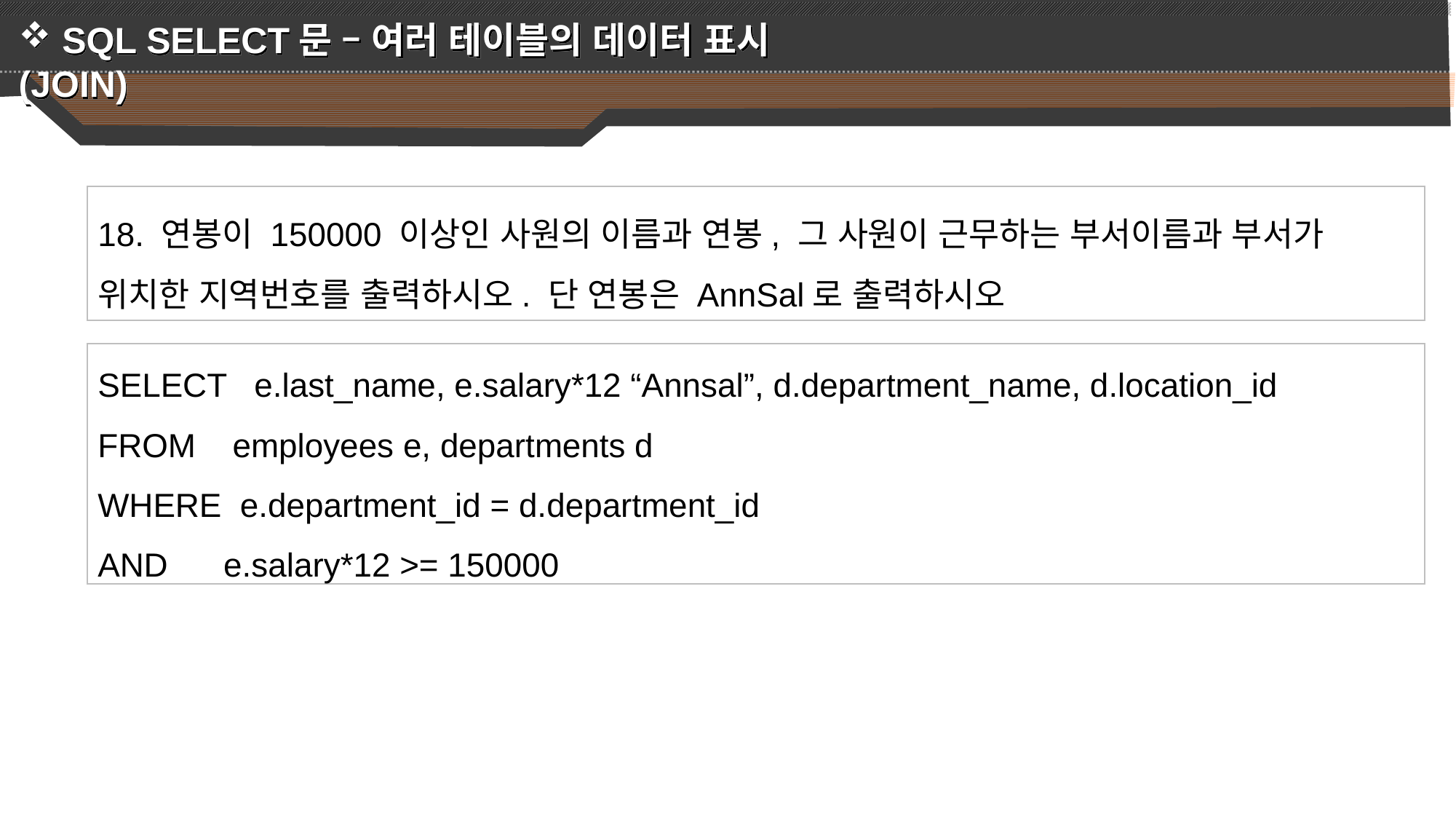

SQL SELECT문 – 여러 테이블의 데이터 표시(JOIN)

18. 연봉이 150000 이상인 사원의 이름과 연봉, 그 사원이 근무하는 부서이름과 부서가 위치한 지역번호를 출력하시오. 단 연봉은 AnnSal로 출력하시오
SELECT   e.last_name, e.salary*12 “Annsal”, d.department_name, d.location_id
FROM    employees e, departments d
WHERE  e.department_id = d.department_id
AND      e.salary*12 >= 150000